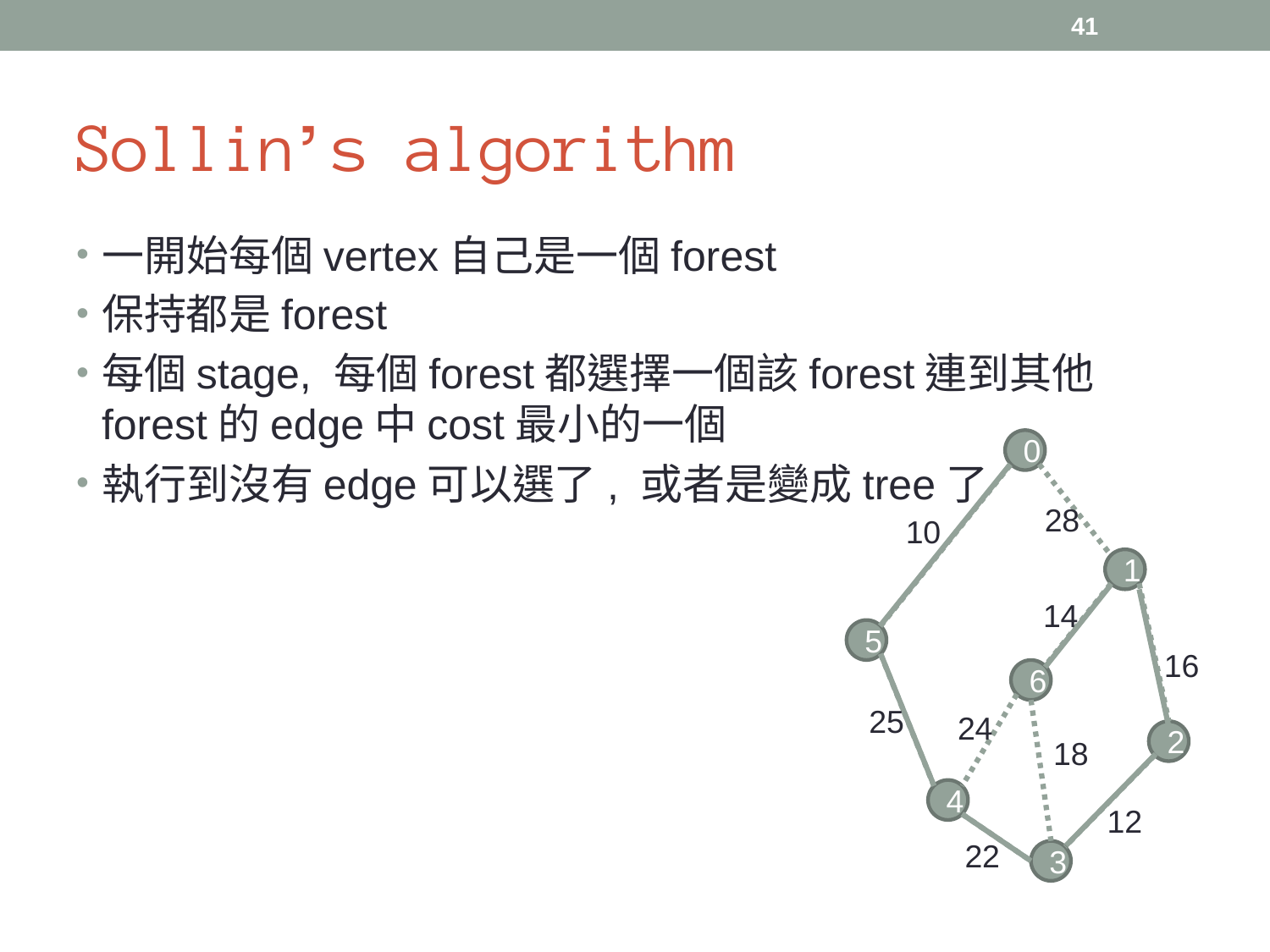

41
# Sollin’s algorithm
一開始每個vertex自己是一個forest
保持都是forest
每個stage, 每個forest都選擇一個該forest連到其他forest的edge中cost最小的一個
執行到沒有edge可以選了, 或者是變成tree了

0
28
10
1
14
5
16
6
25
24
2
18
4
12
22
3